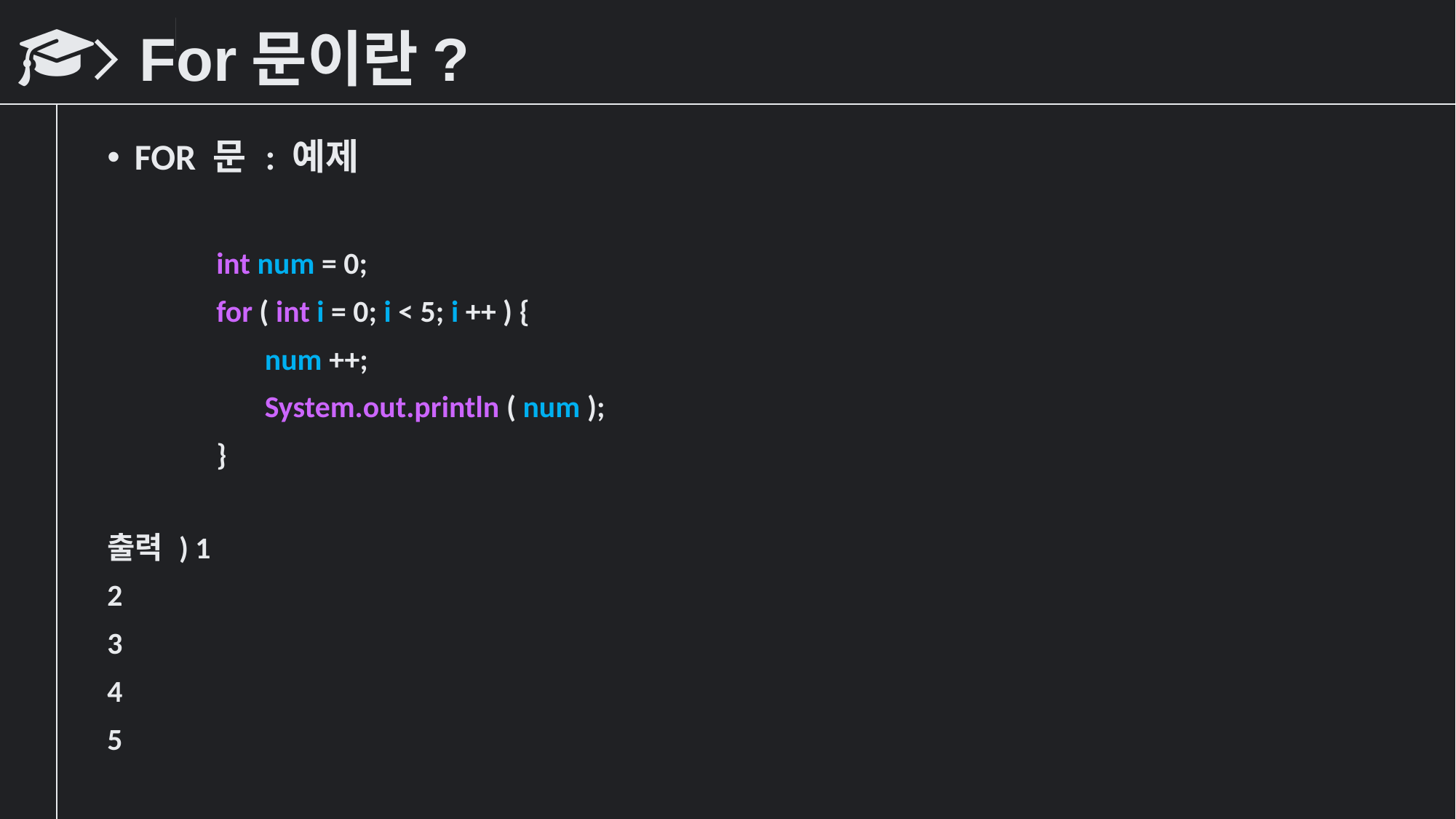

# For문이란?
FOR 문 : 예제

	int num = 0;
	for ( int i = 0; i < 5; i ++ ) {
    	       num ++;
     	       System.out.println ( num );
	}

출력 ) 1
2
3
4
5